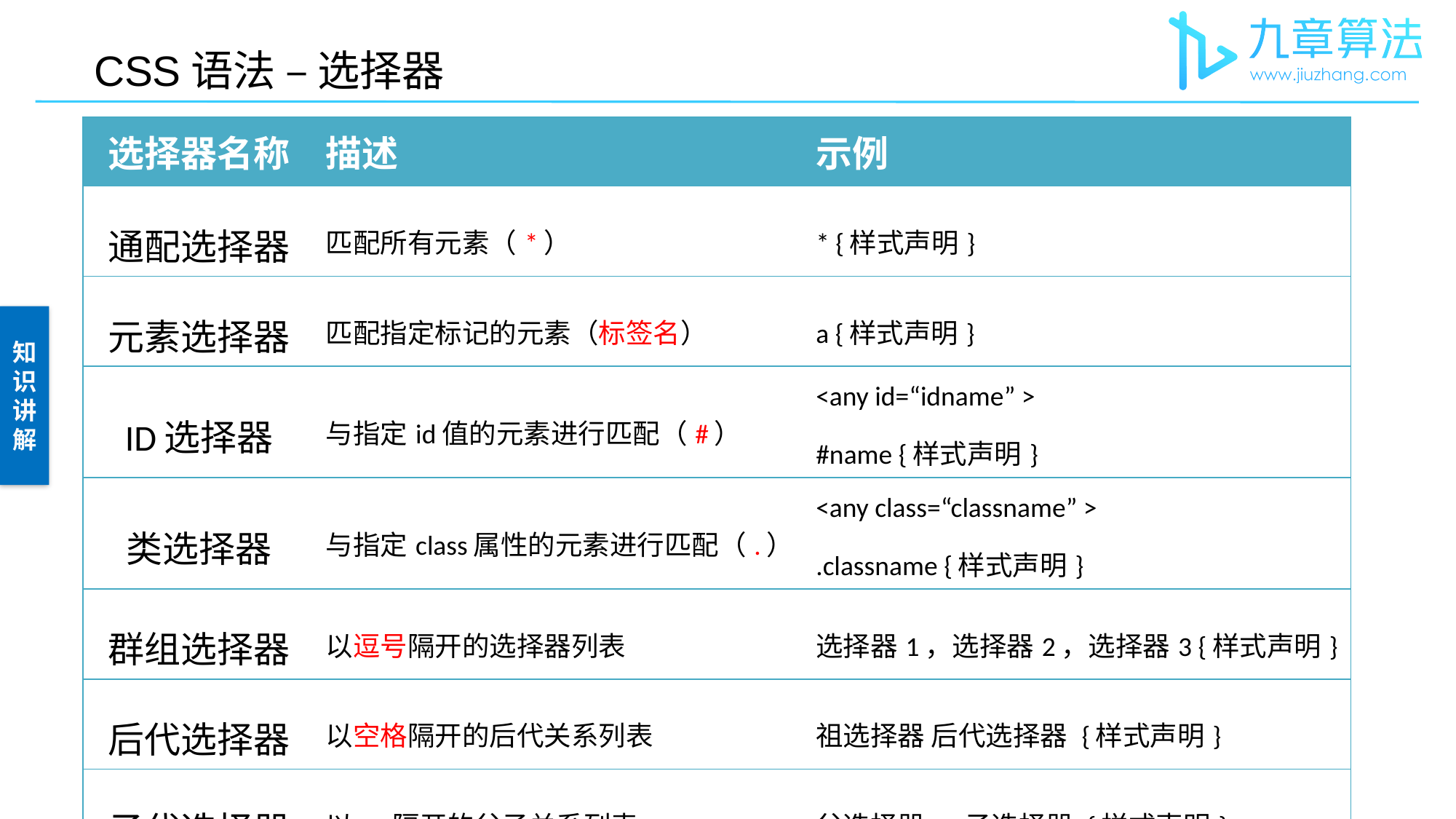

# CSS语法 – 选择器
| 选择器名称 | 描述 | 示例 |
| --- | --- | --- |
| 通配选择器 | 匹配所有元素（\*） | \* {样式声明} |
| 元素选择器 | 匹配指定标记的元素（标签名） | a {样式声明} |
| ID选择器 | 与指定id值的元素进行匹配（#） | <any id=“idname” > #name {样式声明} |
| 类选择器 | 与指定class属性的元素进行匹配（.） | <any class=“classname” > .classname {样式声明} |
| 群组选择器 | 以逗号隔开的选择器列表 | 选择器1，选择器2，选择器3 {样式声明} |
| 后代选择器 | 以空格隔开的后代关系列表 | 祖选择器 后代选择器 {样式声明} |
| 子代选择器 | 以 > 隔开的父子关系列表 | 父选择器 > 子选择器 {样式声明} |
| 伪类选择器 | 匹配元素的不同状态（:状态值） | :hover :focus :active :link :visited |